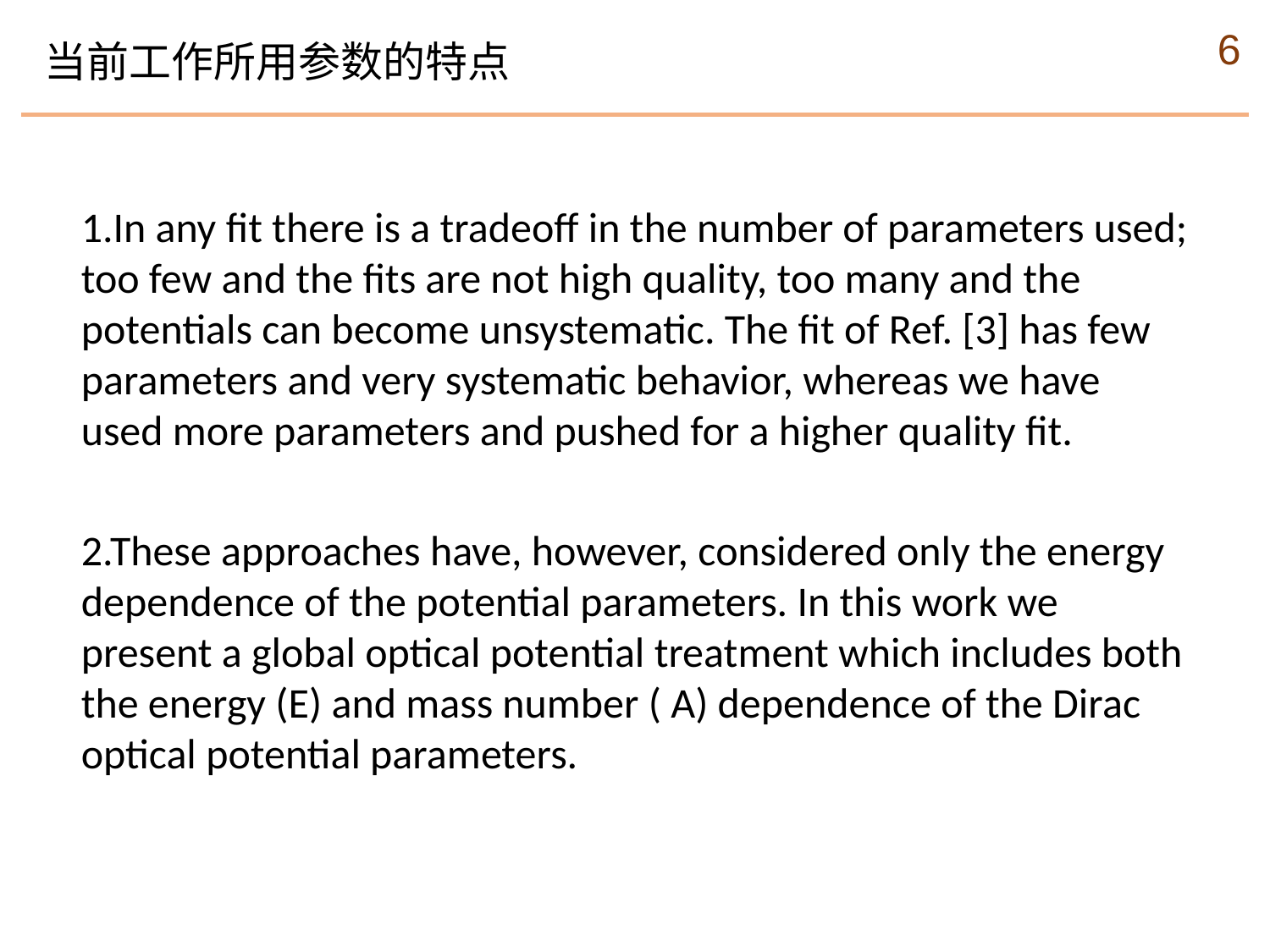

6
当前工作所用参数的特点
1.In any fit there is a tradeoff in the number of parameters used; too few and the fits are not high quality, too many and the potentials can become unsystematic. The fit of Ref. [3] has few parameters and very systematic behavior, whereas we have used more parameters and pushed for a higher quality fit.
2.These approaches have, however, considered only the energy dependence of the potential parameters. In this work we present a global optical potential treatment which includes both the energy (E) and mass number ( A) dependence of the Dirac optical potential parameters.